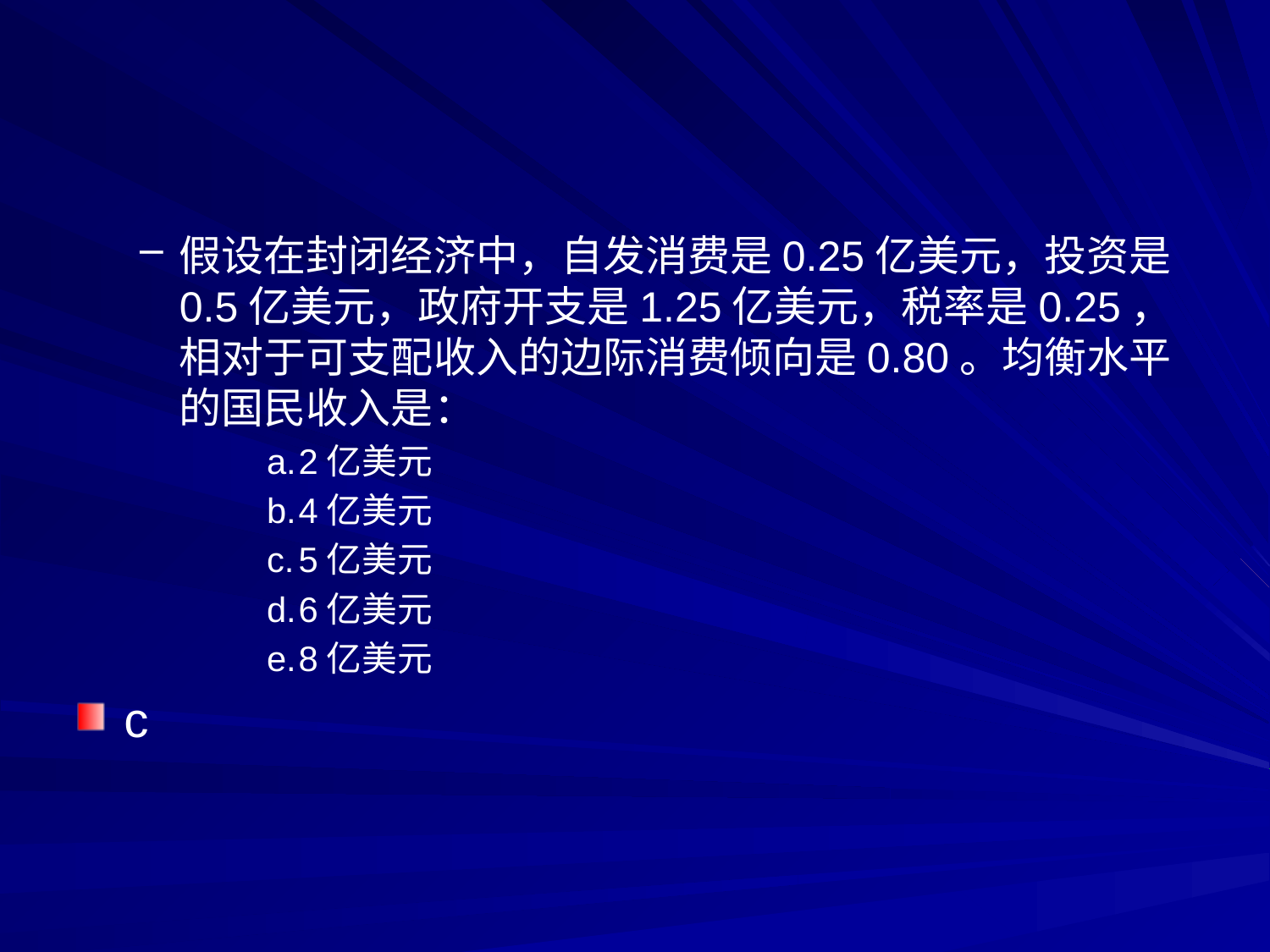

#
假设在封闭经济中，自发消费是0.25亿美元，投资是0.5亿美元，政府开支是1.25亿美元，税率是0.25，相对于可支配收入的边际消费倾向是0.80。均衡水平的国民收入是：
2亿美元
4亿美元
5亿美元
6亿美元
8亿美元
c